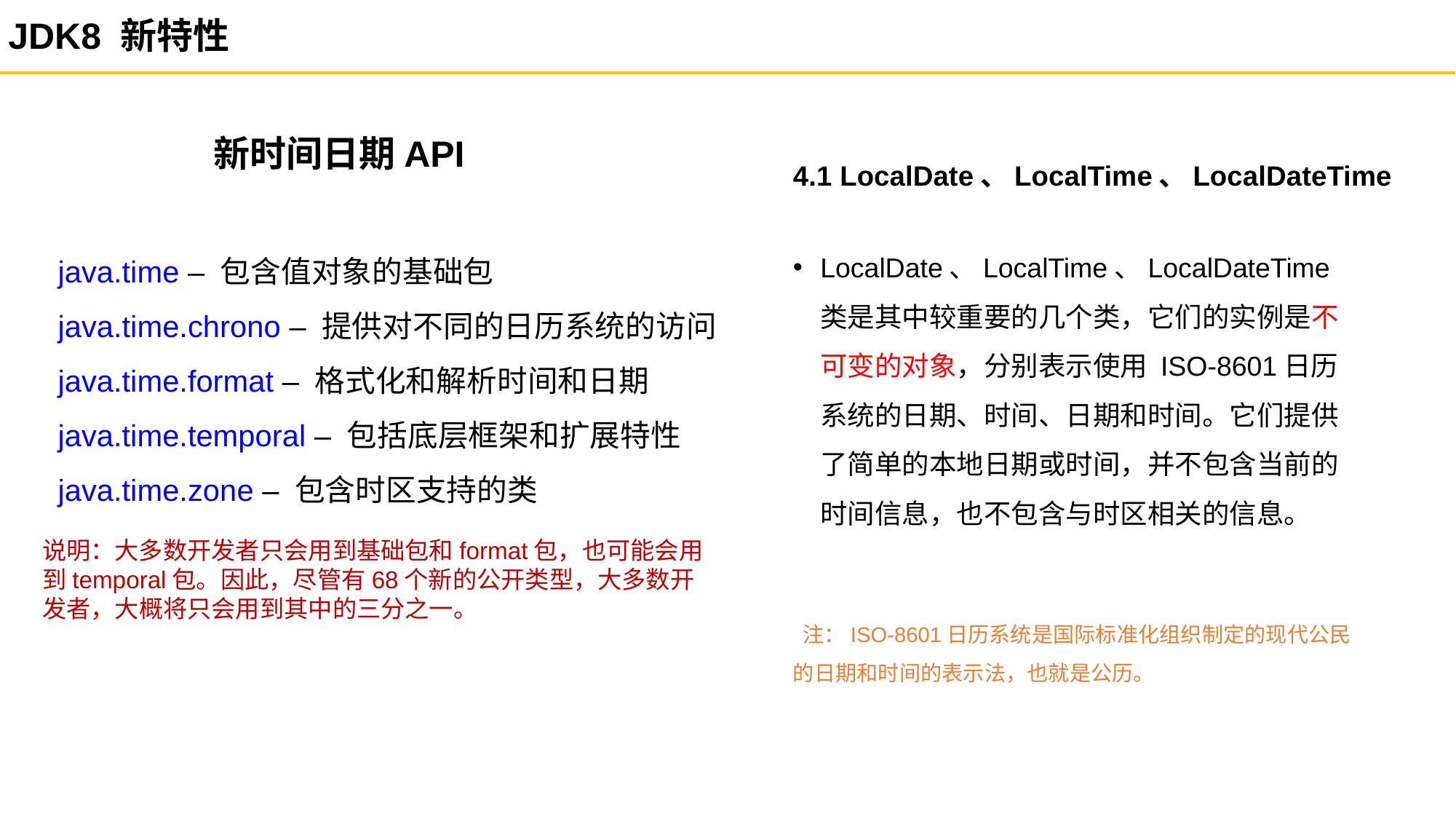

JDK8 新特性
新时间日期API
4.1 LocalDate、LocalTime、LocalDateTime
java.time – 包含值对象的基础包
java.time.chrono – 提供对不同的日历系统的访问
java.time.format – 格式化和解析时间和日期
java.time.temporal – 包括底层框架和扩展特性
java.time.zone – 包含时区支持的类
LocalDate、LocalTime、LocalDateTime 类是其中较重要的几个类，它们的实例是不可变的对象，分别表示使用 ISO-8601日历系统的日期、时间、日期和时间。它们提供了简单的本地日期或时间，并不包含当前的时间信息，也不包含与时区相关的信息。

 注：ISO-8601日历系统是国际标准化组织制定的现代公民的日期和时间的表示法，也就是公历。
说明：大多数开发者只会用到基础包和format包，也可能会用到temporal包。因此，尽管有68个新的公开类型，大多数开发者，大概将只会用到其中的三分之一。